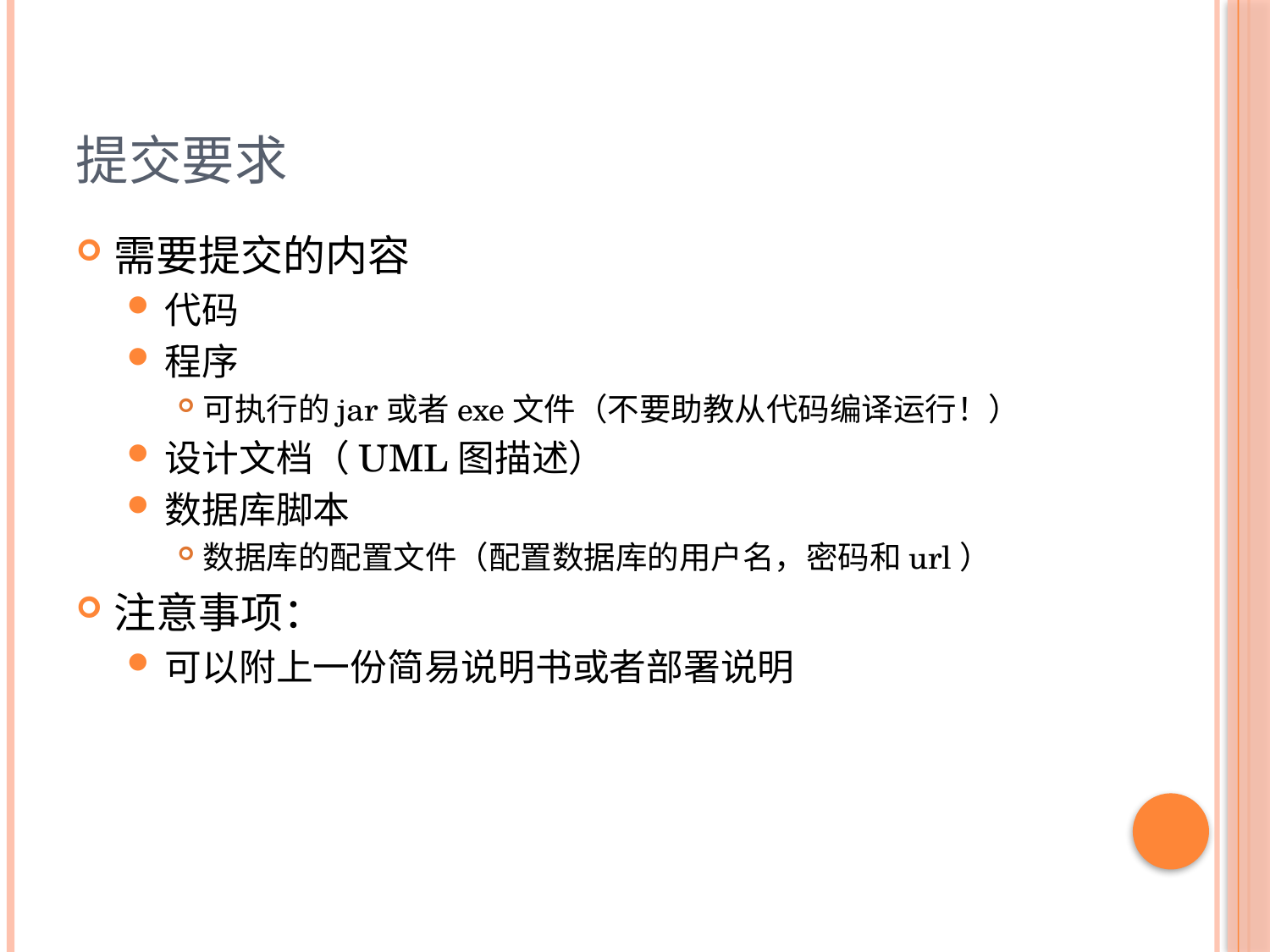

# 提交要求
需要提交的内容
代码
程序
可执行的jar或者exe文件（不要助教从代码编译运行！）
设计文档（UML图描述）
数据库脚本
数据库的配置文件（配置数据库的用户名，密码和url）
注意事项：
可以附上一份简易说明书或者部署说明